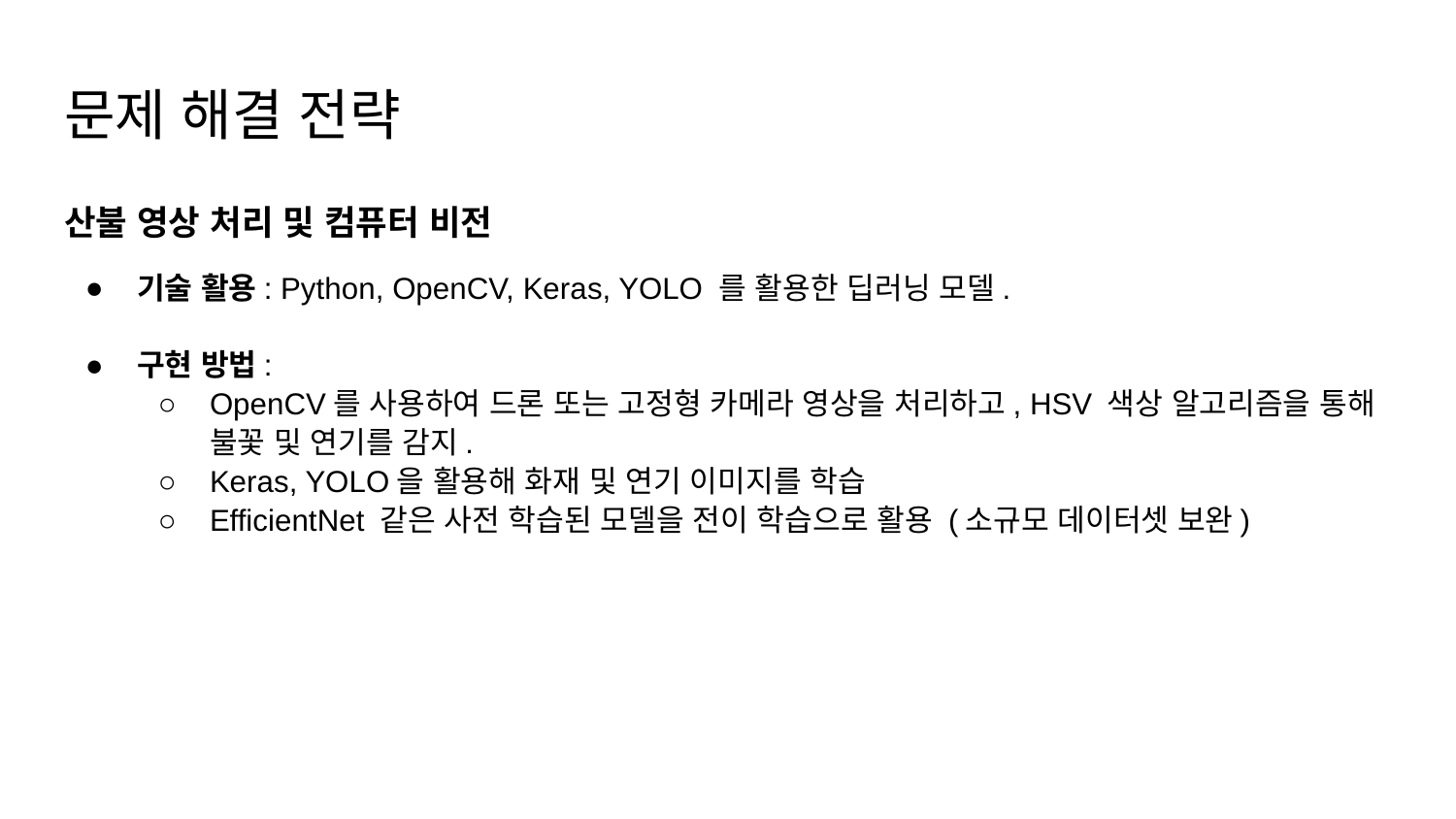

# 문제 해결 전략
산불 영상 처리 및 컴퓨터 비전
기술 활용: Python, OpenCV, Keras, YOLO 를 활용한 딥러닝 모델.
구현 방법:
OpenCV를 사용하여 드론 또는 고정형 카메라 영상을 처리하고, HSV 색상 알고리즘을 통해 불꽃 및 연기를 감지.
Keras, YOLO을 활용해 화재 및 연기 이미지를 학습
EfficientNet 같은 사전 학습된 모델을 전이 학습으로 활용 (소규모 데이터셋 보완)